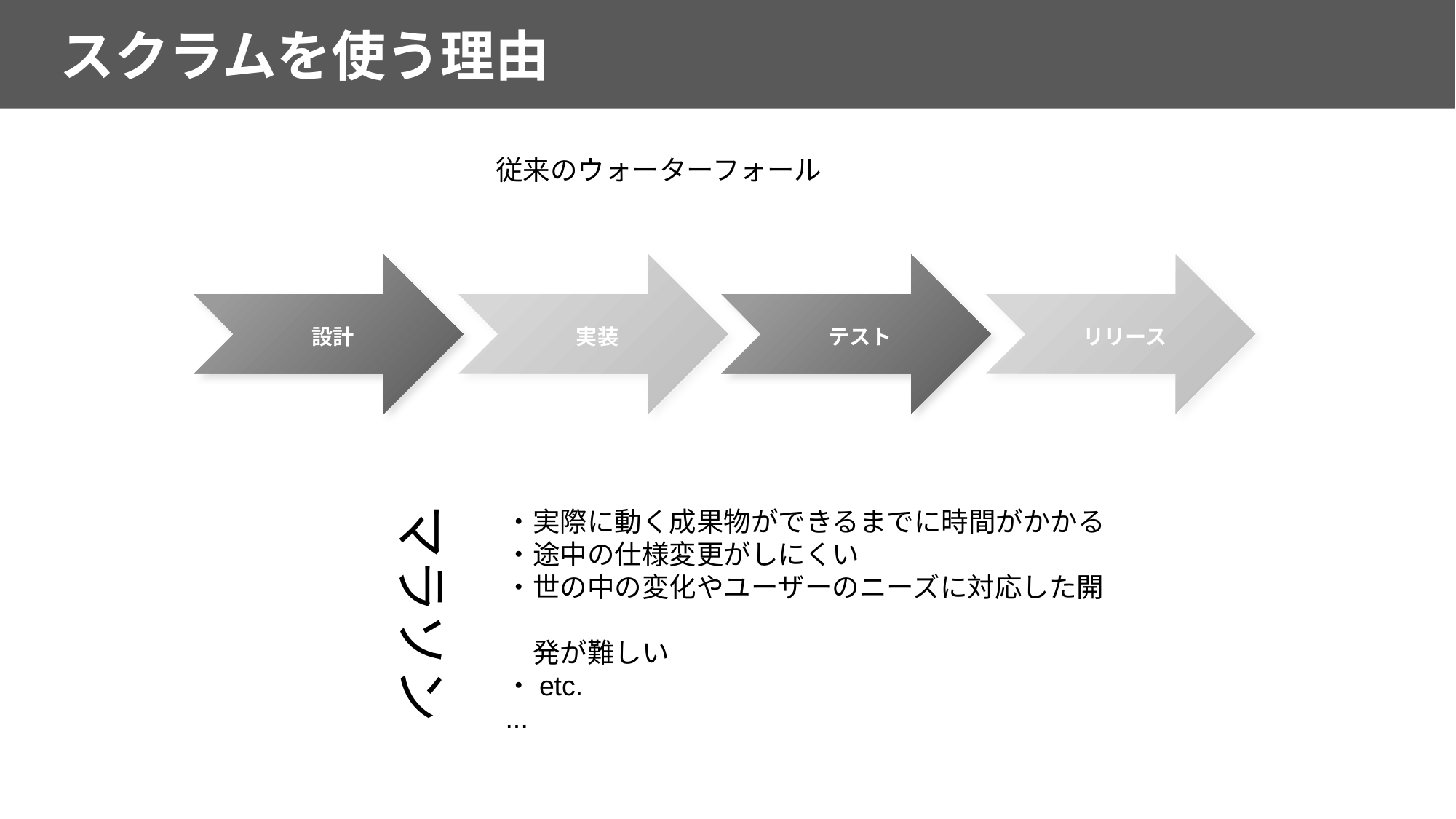

スクラムを使う理由
従来のウォーターフォール
設計
実装
テスト
リリース
マラソン
・実際に動く成果物ができるまでに時間がかかる
・途中の仕様変更がしにくい
・世の中の変化やユーザーのニーズに対応した開
　発が難しい
・etc.
...